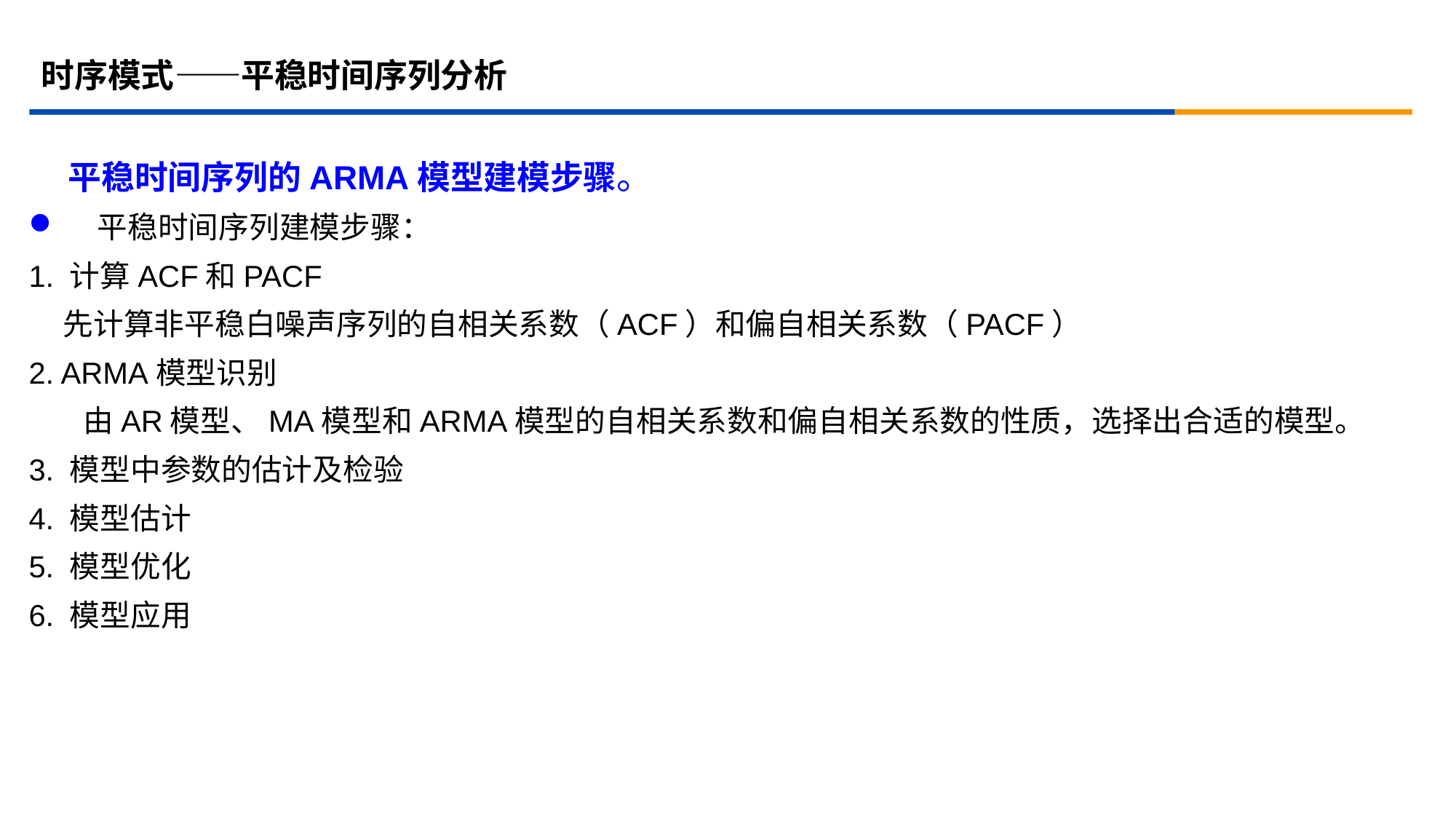

# 时序模式——平稳时间序列分析
平稳时间序列的ARMA模型建模步骤。
 平稳时间序列建模步骤：
1. 计算ACF和PACF
    先计算非平稳白噪声序列的自相关系数（ACF）和偏自相关系数（PACF）
2. ARMA模型识别
       由AR模型、MA模型和ARMA模型的自相关系数和偏自相关系数的性质，选择出合适的模型。
3. 模型中参数的估计及检验
4. 模型估计
5. 模型优化
6. 模型应用